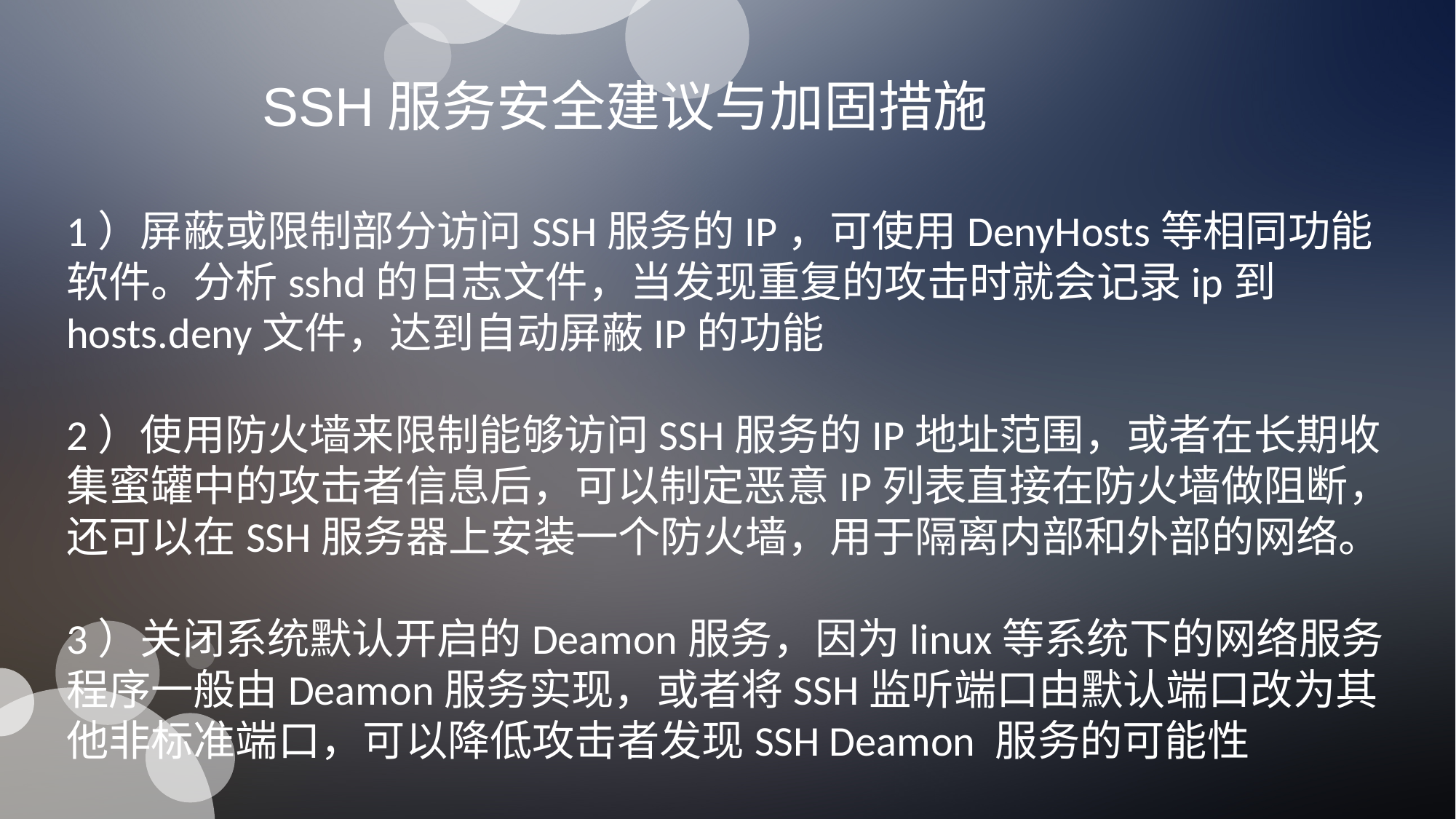

SSH服务安全建议与加固措施

1）屏蔽或限制部分访问SSH服务的IP，可使用DenyHosts等相同功能软件。分析sshd的日志文件，当发现重复的攻击时就会记录ip到hosts.deny文件，达到自动屏蔽IP的功能

2）使用防火墙来限制能够访问SSH服务的IP地址范围，或者在长期收集蜜罐中的攻击者信息后，可以制定恶意IP列表直接在防火墙做阻断，还可以在SSH服务器上安装一个防火墙，用于隔离内部和外部的网络。

3）关闭系统默认开启的Deamon服务，因为linux等系统下的网络服务程序一般由Deamon服务实现，或者将SSH监听端口由默认端口改为其他非标准端口，可以降低攻击者发现SSH Deamon 服务的可能性